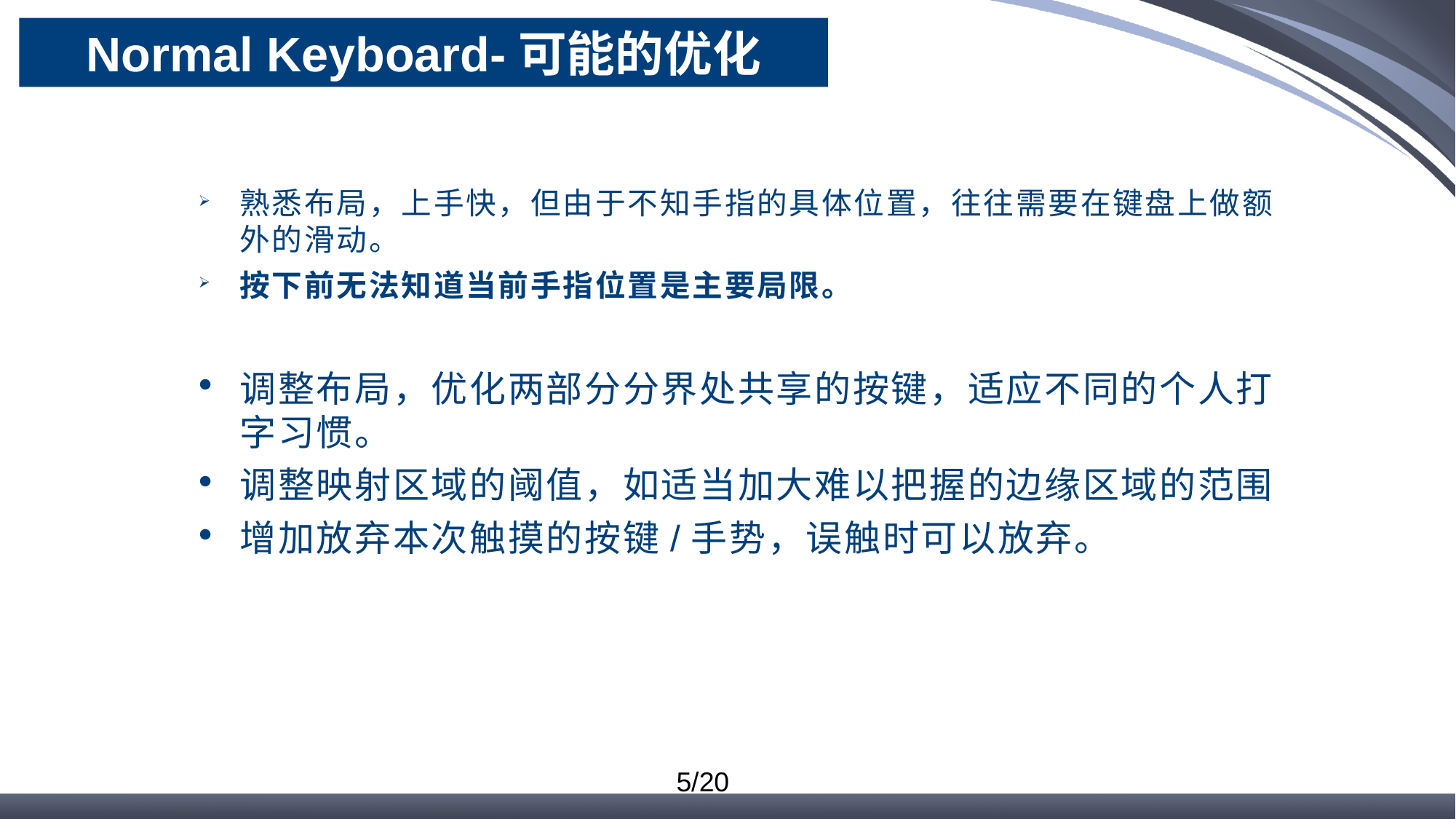

Normal Keyboard-可能的优化
熟悉布局，上手快，但由于不知手指的具体位置，往往需要在键盘上做额外的滑动。
按下前无法知道当前手指位置是主要局限。
调整布局，优化两部分分界处共享的按键，适应不同的个人打字习惯。
调整映射区域的阈值，如适当加大难以把握的边缘区域的范围
增加放弃本次触摸的按键/手势，误触时可以放弃。
5/20